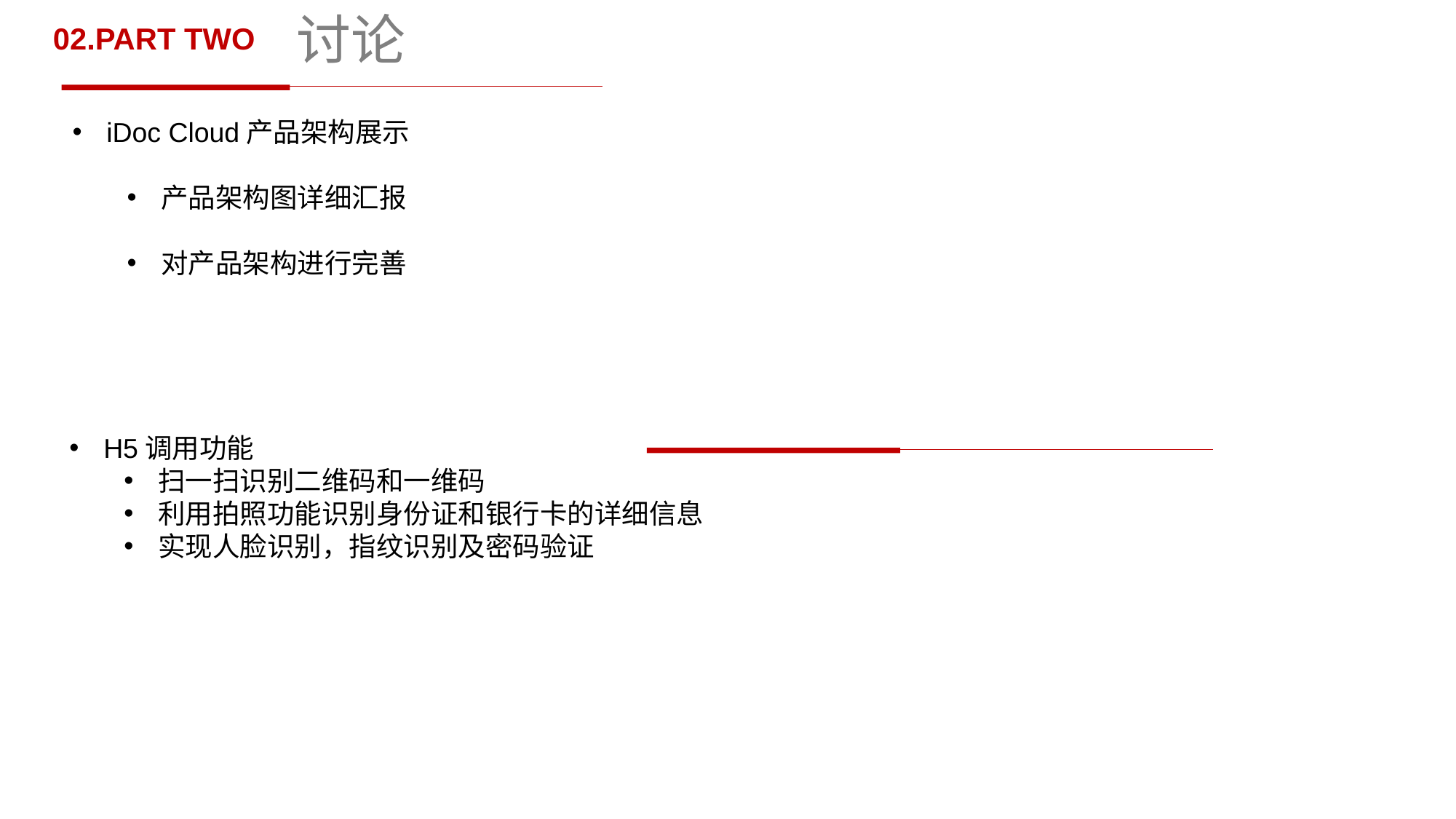

讨论
02.PART TWO

iDoc Cloud产品架构展示

产品架构图详细汇报

对产品架构进行完善

H5调用功能
扫一扫识别二维码和一维码
利用拍照功能识别身份证和银行卡的详细信息
实现人脸识别，指纹识别及密码验证